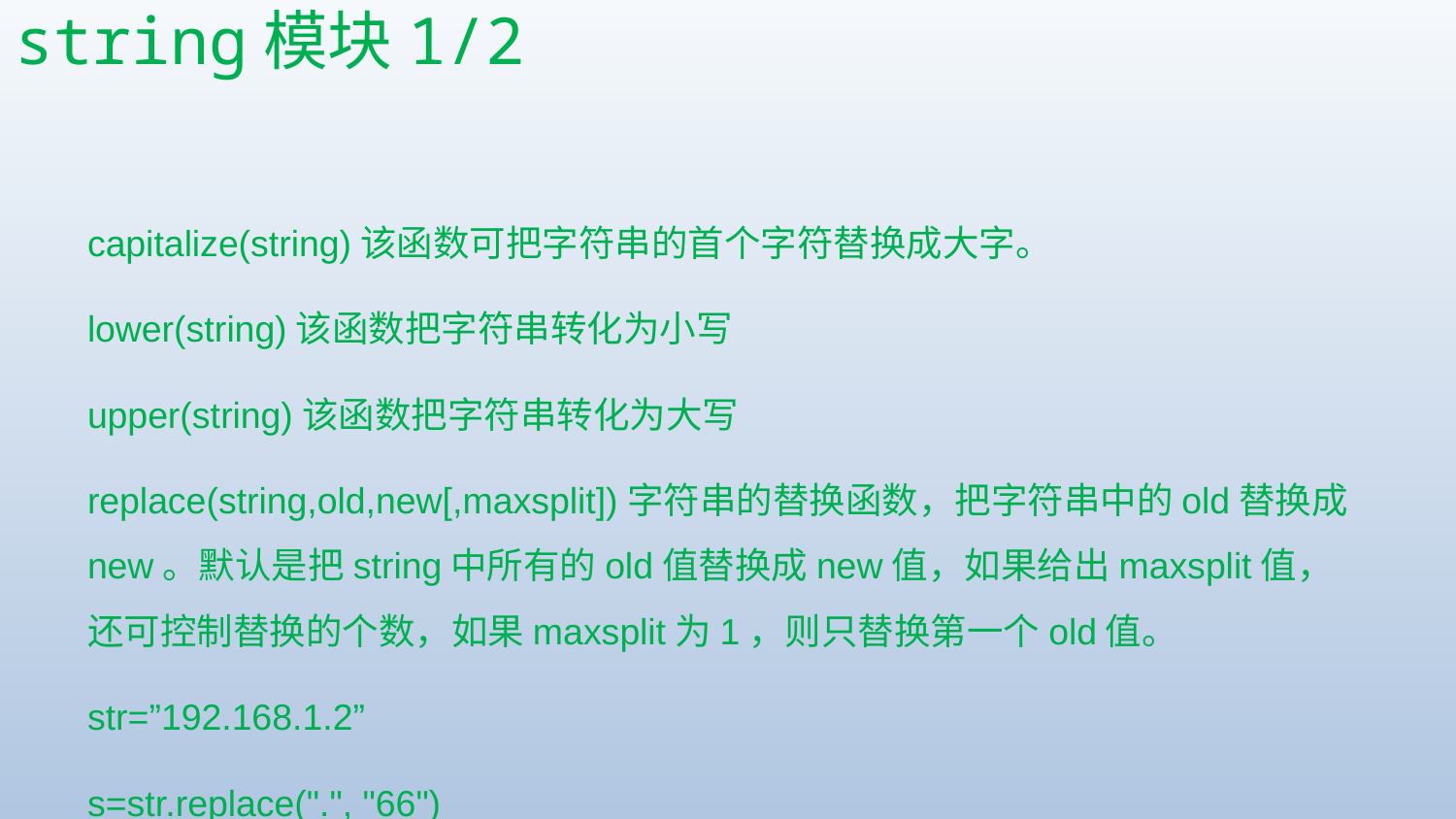

# string模块1/2
capitalize(string)该函数可把字符串的首个字符替换成大字。
lower(string)该函数把字符串转化为小写
upper(string)该函数把字符串转化为大写
replace(string,old,new[,maxsplit])字符串的替换函数，把字符串中的old替换成new。默认是把string中所有的old值替换成new值，如果给出maxsplit值，还可控制替换的个数，如果maxsplit为1，则只替换第一个old值。
str=”192.168.1.2”
s=str.replace(".", "66")
88